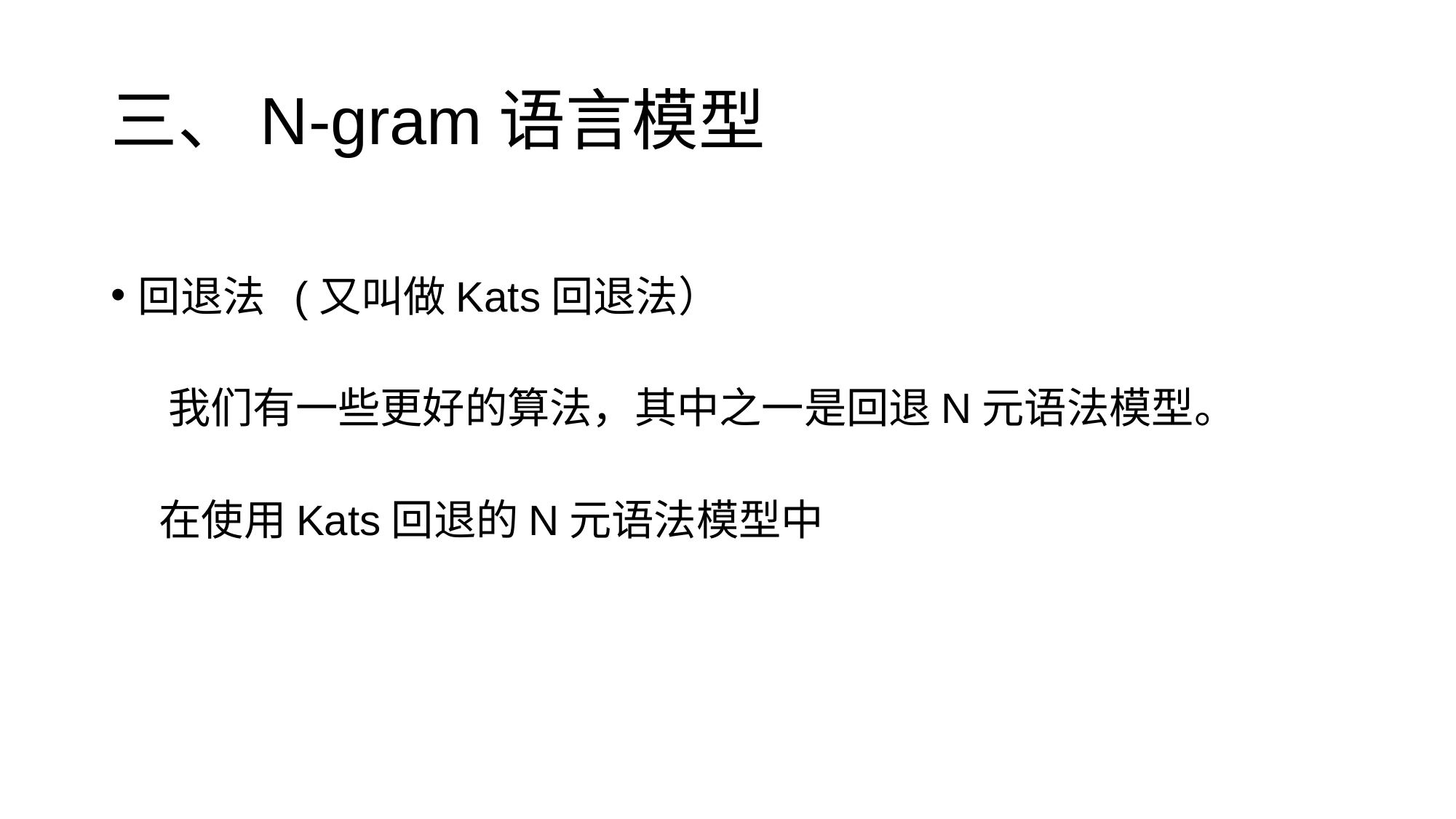

# 三、N-gram语言模型
回退法  (又叫做Kats回退法）
     我们有一些更好的算法，其中之一是回退N元语法模型。
    在使用Kats回退的N元语法模型中